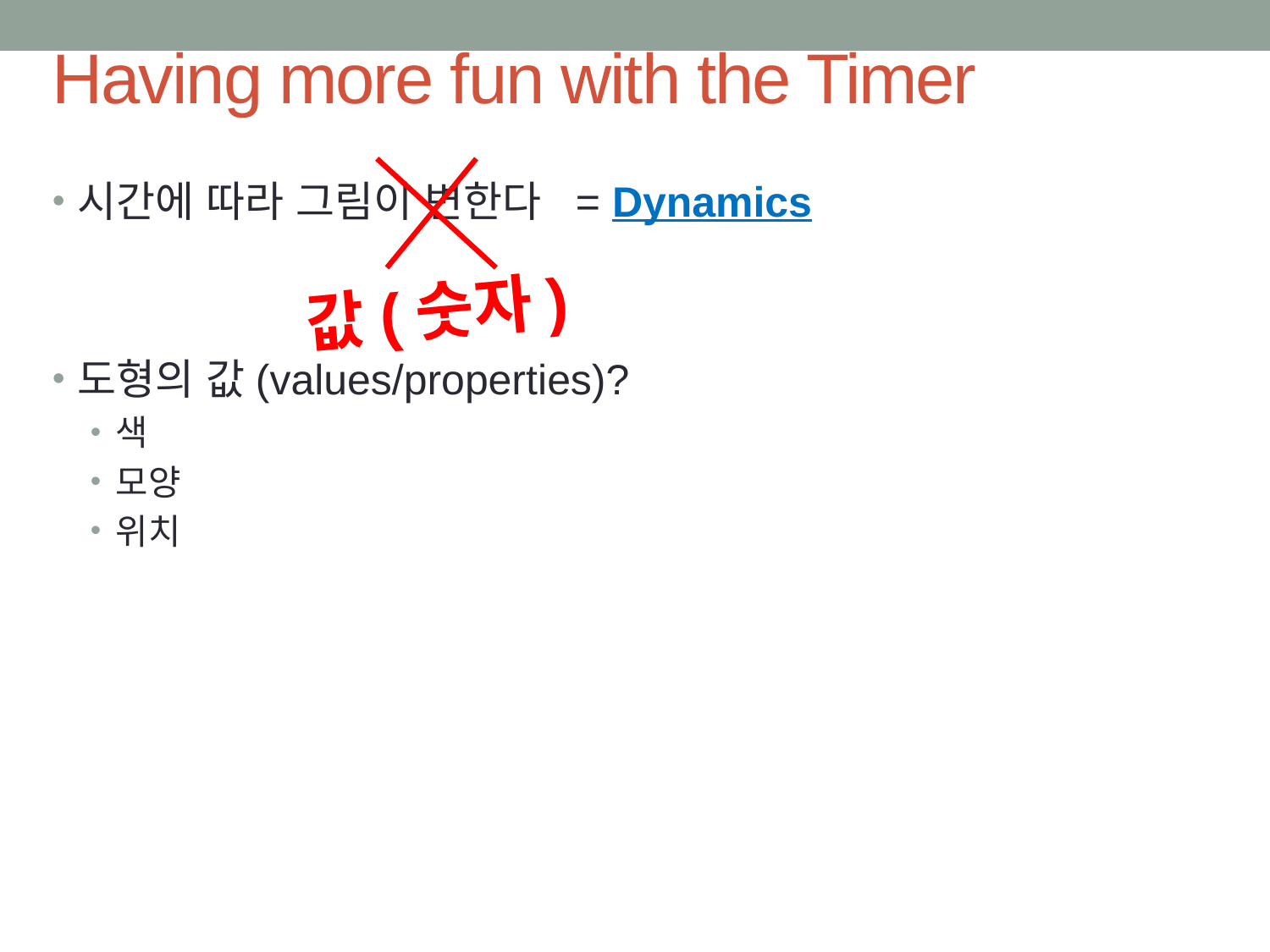

# Having more fun with the Timer
값(숫자)
시간에 따라 그림이 변한다  = Dynamics

도형의 값(values/properties)?
색
모양
위치